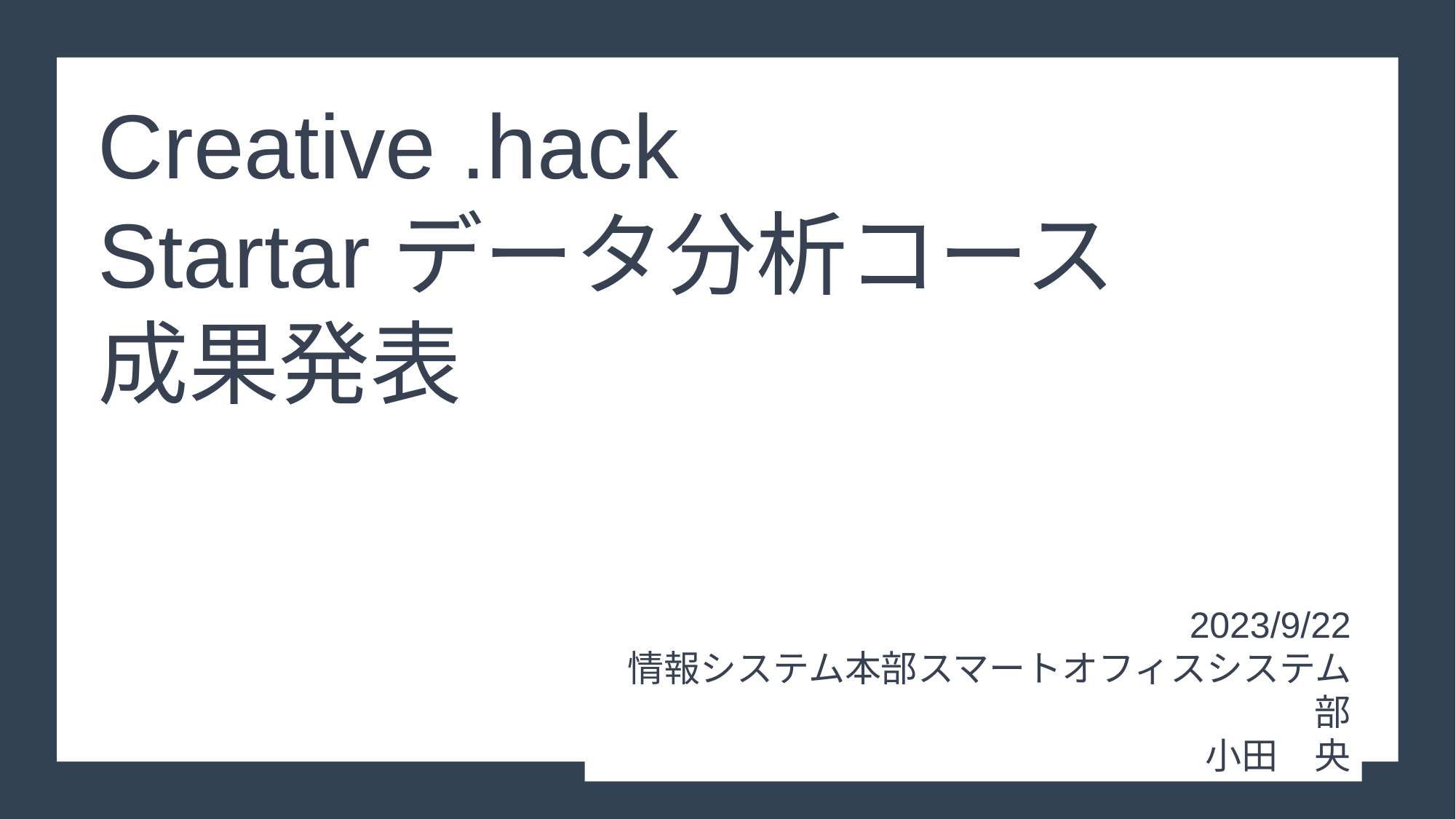

Creative .hack
Startarデータ分析コース
成果発表
2023/9/22
情報システム本部スマートオフィスシステム部
小田　央